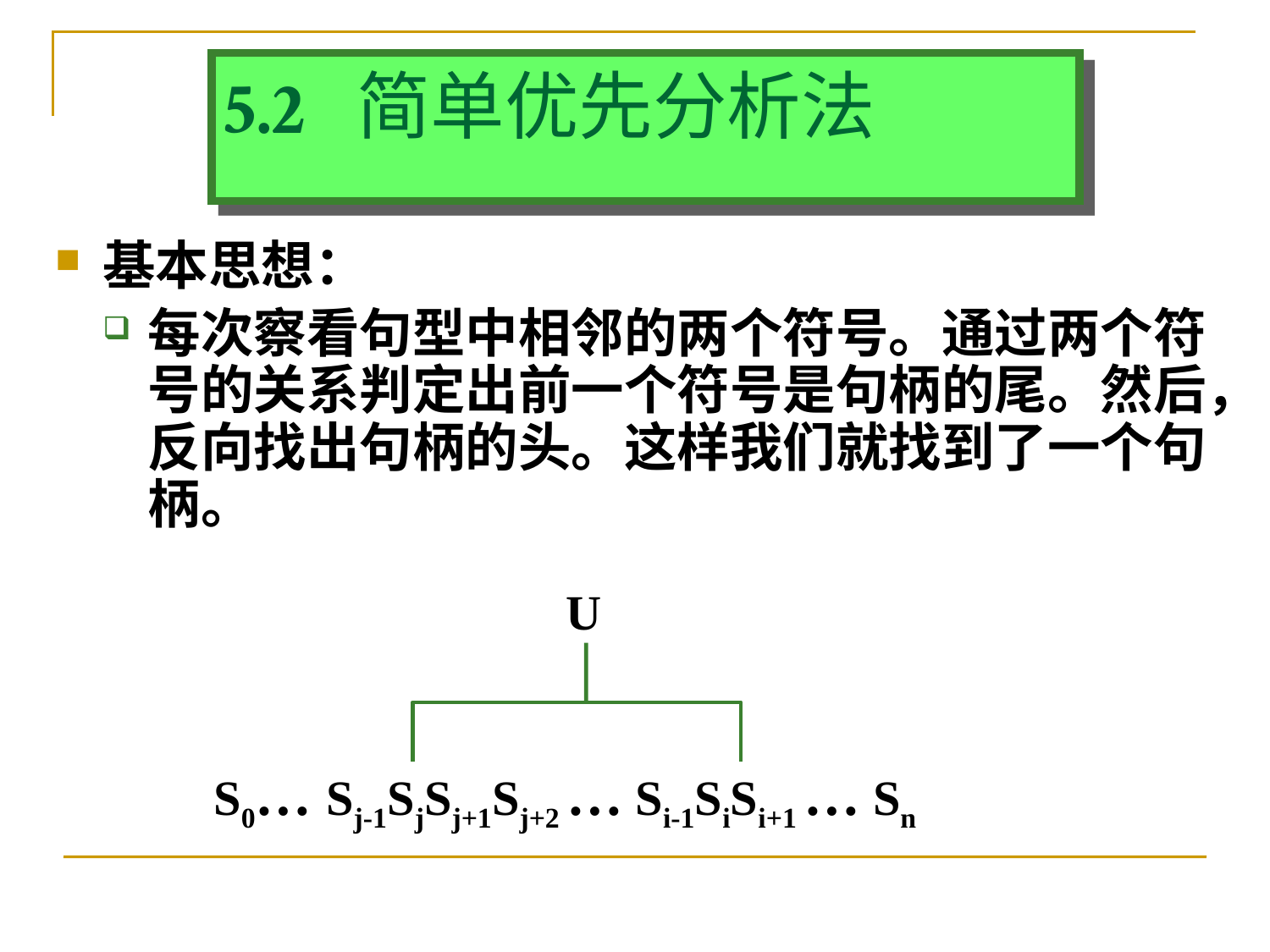

# 5.2  简单优先分析法
基本思想：
每次察看句型中相邻的两个符号。通过两个符号的关系判定出前一个符号是句柄的尾。然后，反向找出句柄的头。这样我们就找到了一个句柄。
U

S0… Sj-1SjSj+1Sj+2 … Si-1SiSi+1 … Sn
17